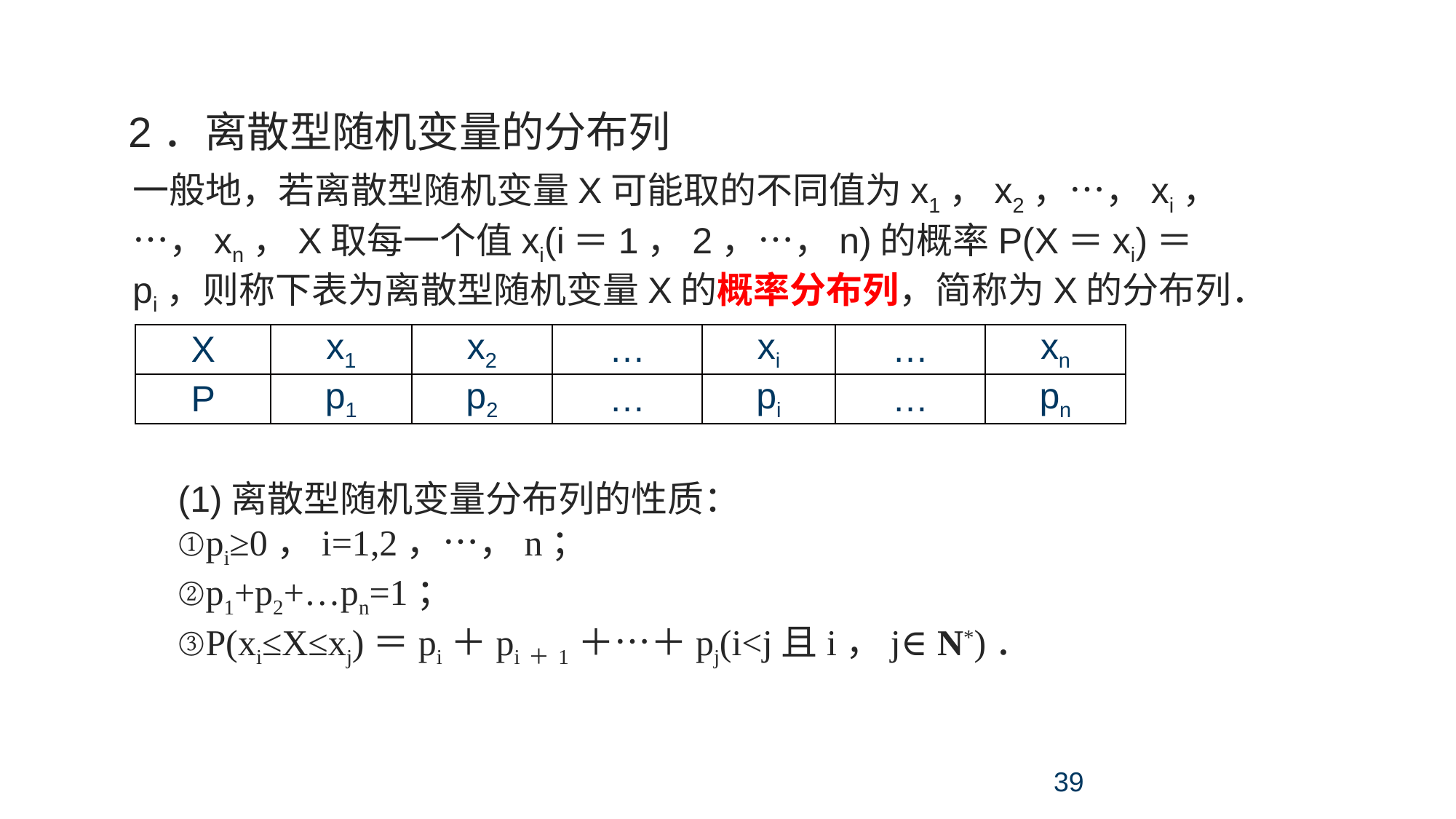

考点二  离散型随机变量及其分布列、数学期望与方差
2．离散型随机变量的分布列
一般地，若离散型随机变量X可能取的不同值为x1，x2，…，xi，…，xn，X取每一个值xi(i＝1，2，…，n)的概率P(X＝xi)＝pi，则称下表为离散型随机变量X的概率分布列，简称为X的分布列．
| X | x1 | x2 | … | xi | … | xn |
| --- | --- | --- | --- | --- | --- | --- |
| P | p1 | p2 | … | pi | … | pn |
(1)离散型随机变量分布列的性质：
①pi≥0，i=1,2，…，n；
②p1+p2+…pn=1；
③P(xi≤X≤xj)＝pi＋pi＋1＋…＋pj(i<j且i，j∈N*)．
39